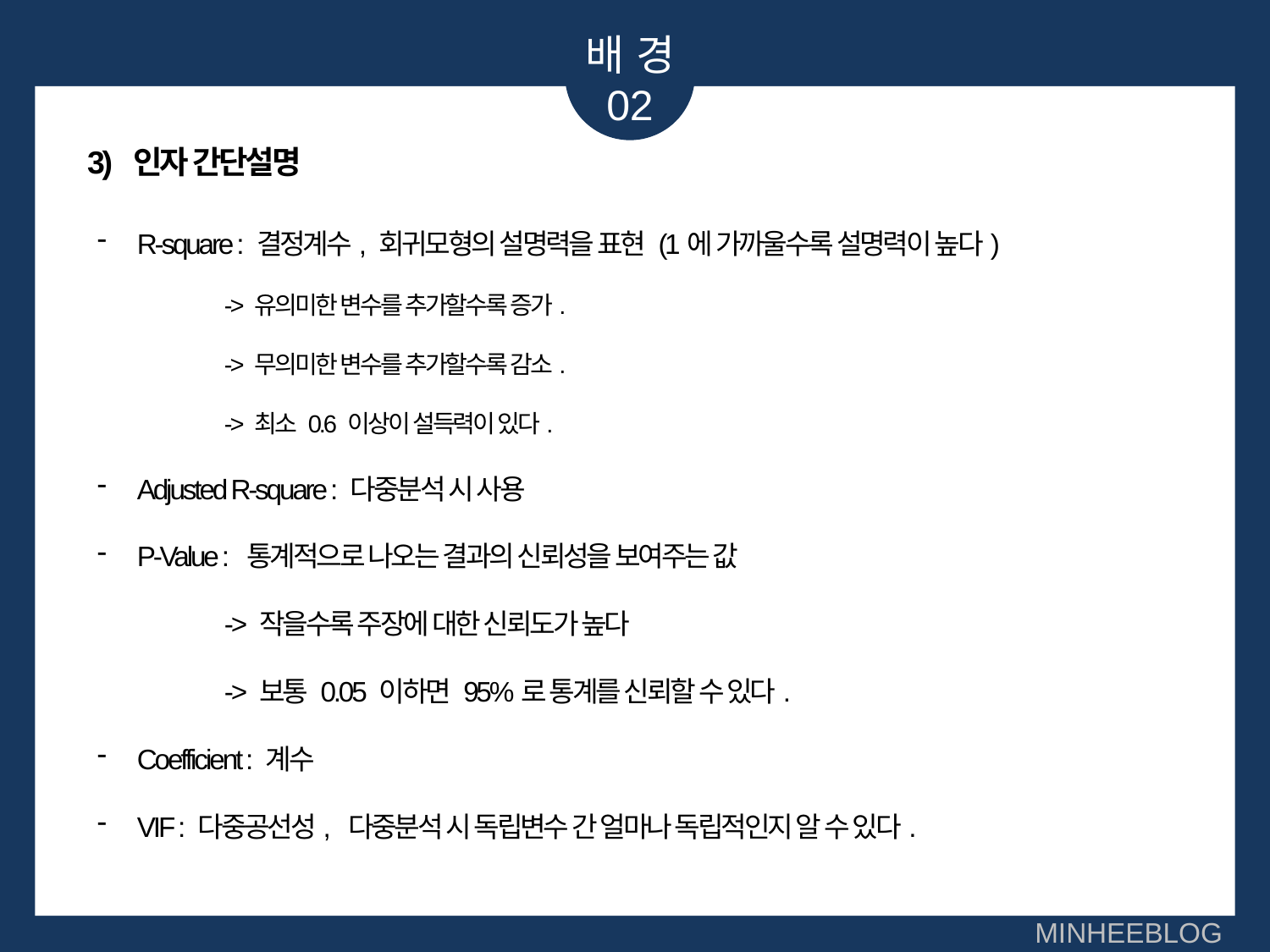

배 경
02

3)  인자 간단설명
R-square : 결정계수, 회귀모형의 설명력을 표현 (1에 가까울수록 설명력이 높다)
	-> 유의미한 변수를 추가할수록 증가.
	-> 무의미한 변수를 추가할수록 감소.
	-> 최소 0.6 이상이 설득력이 있다.
Adjusted R-square : 다중분석 시 사용
P-Value :  통계적으로 나오는 결과의 신뢰성을 보여주는 값
-> 작을수록 주장에 대한 신뢰도가 높다
-> 보통 0.05 이하면 95%로 통계를 신뢰할 수 있다.
Coefficient : 계수
VIF : 다중공선성,  다중분석 시 독립변수 간 얼마나 독립적인지 알 수 있다.
MINHEEBLOG